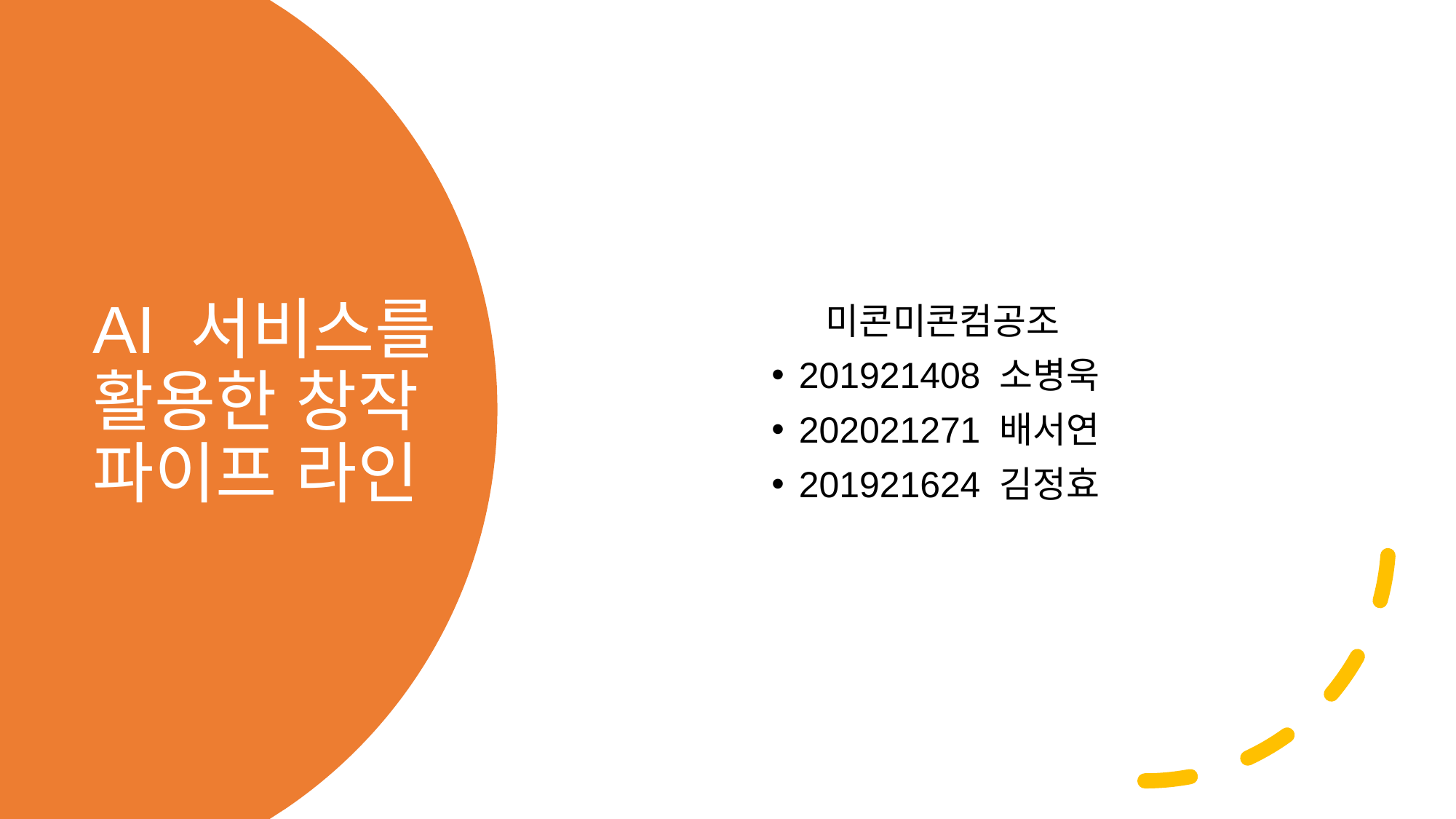

미콘미콘컴공조
201921408 소병욱
202021271 배서연
201921624 김정효
# AI 서비스를 활용한 창작 파이프 라인